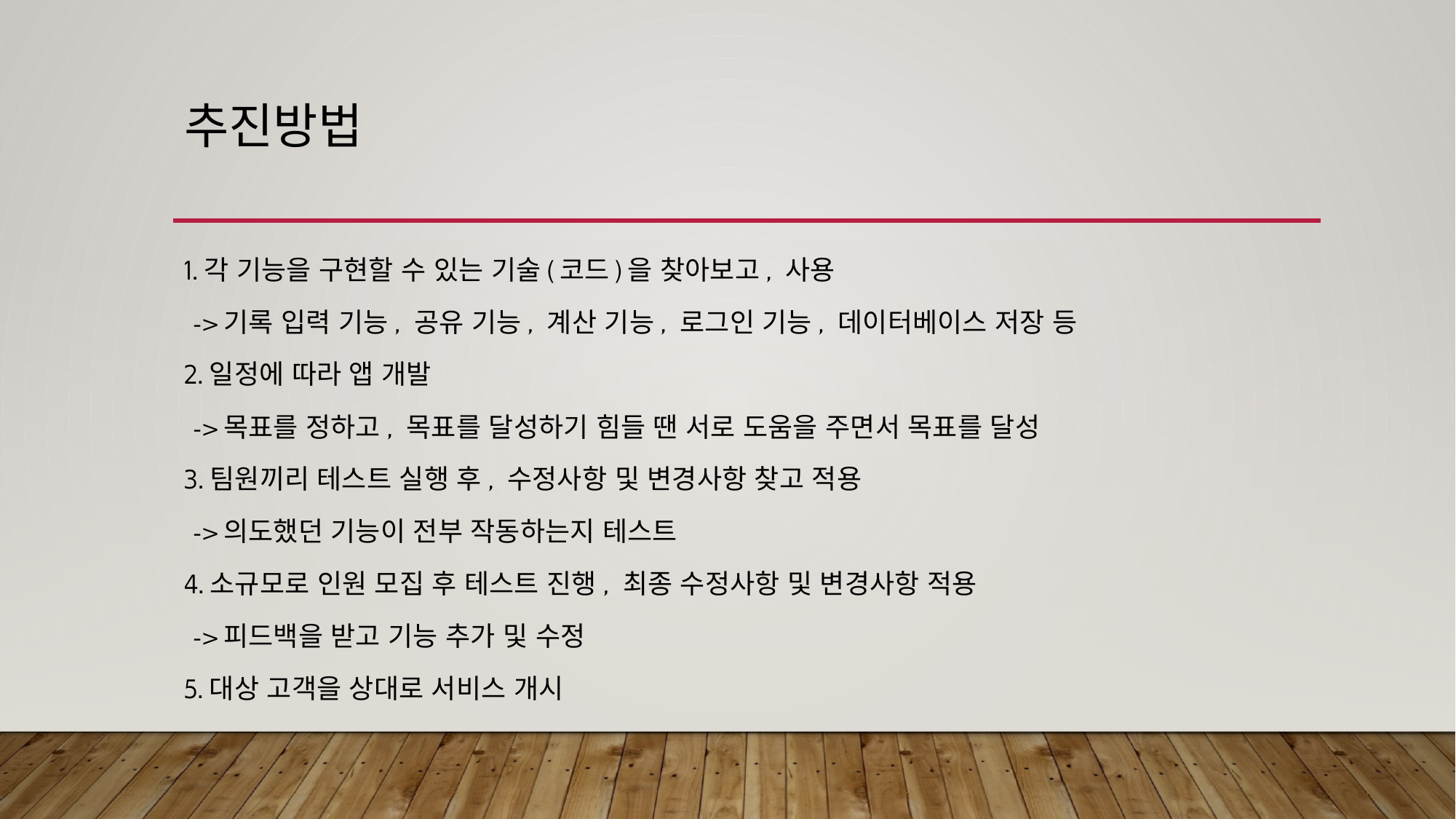

# 추진방법
1.각 기능을 구현할 수 있는 기술(코드)을 찾아보고, 사용
 ->기록 입력 기능, 공유 기능, 계산 기능, 로그인 기능, 데이터베이스 저장 등
2.일정에 따라 앱 개발
 ->목표를 정하고, 목표를 달성하기 힘들 땐 서로 도움을 주면서 목표를 달성
3.팀원끼리 테스트 실행 후, 수정사항 및 변경사항 찾고 적용
 ->의도했던 기능이 전부 작동하는지 테스트
4.소규모로 인원 모집 후 테스트 진행, 최종 수정사항 및 변경사항 적용
 ->피드백을 받고 기능 추가 및 수정
5.대상 고객을 상대로 서비스 개시